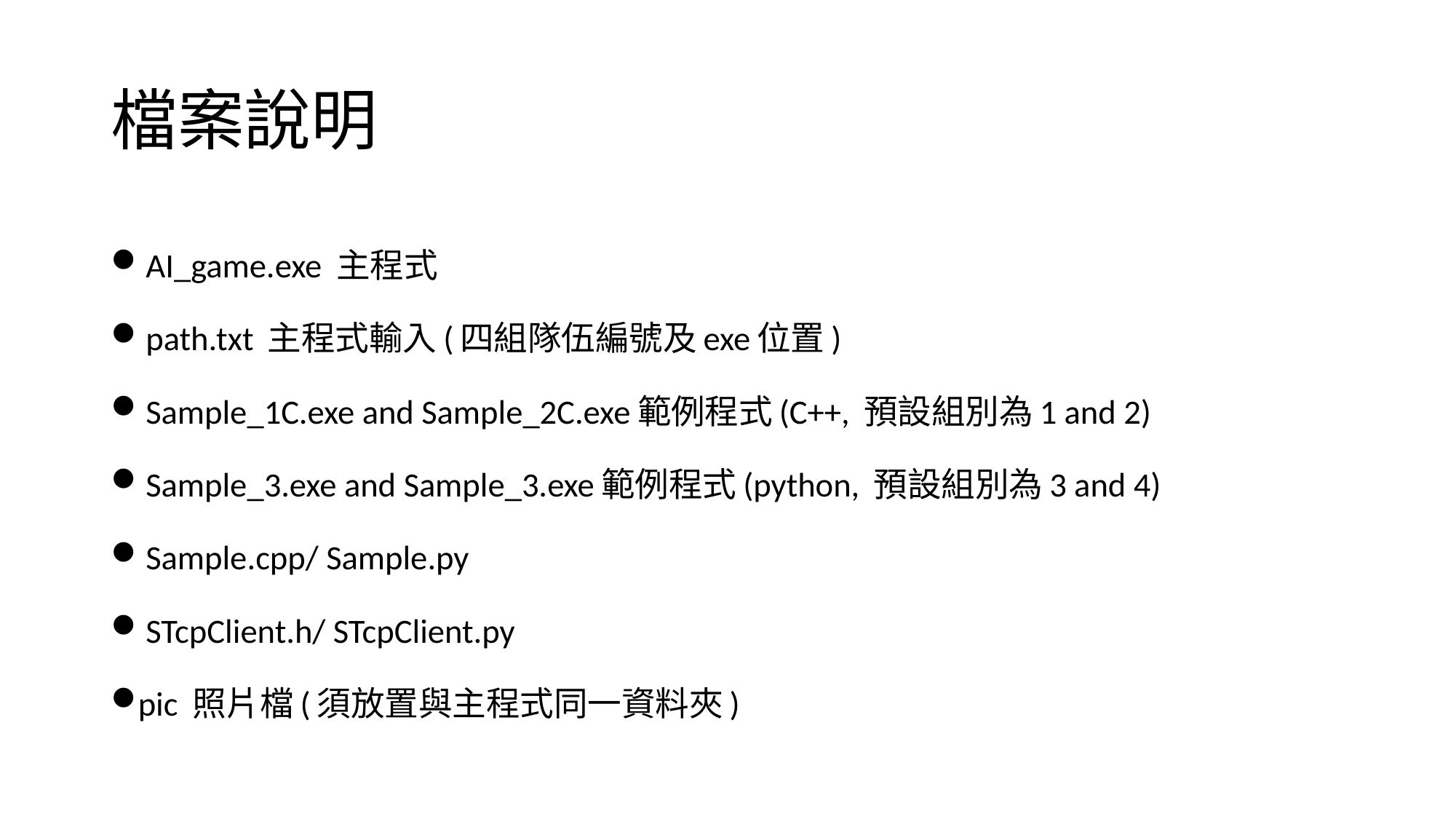

# 檔案說明
 AI_game.exe 主程式
 path.txt 主程式輸入(四組隊伍編號及exe位置)
 Sample_1C.exe and Sample_2C.exe範例程式(C++, 預設組別為1 and 2)
 Sample_3.exe and Sample_3.exe範例程式(python, 預設組別為3 and 4)
 Sample.cpp/ Sample.py
 STcpClient.h/ STcpClient.py
pic 照片檔(須放置與主程式同一資料夾)